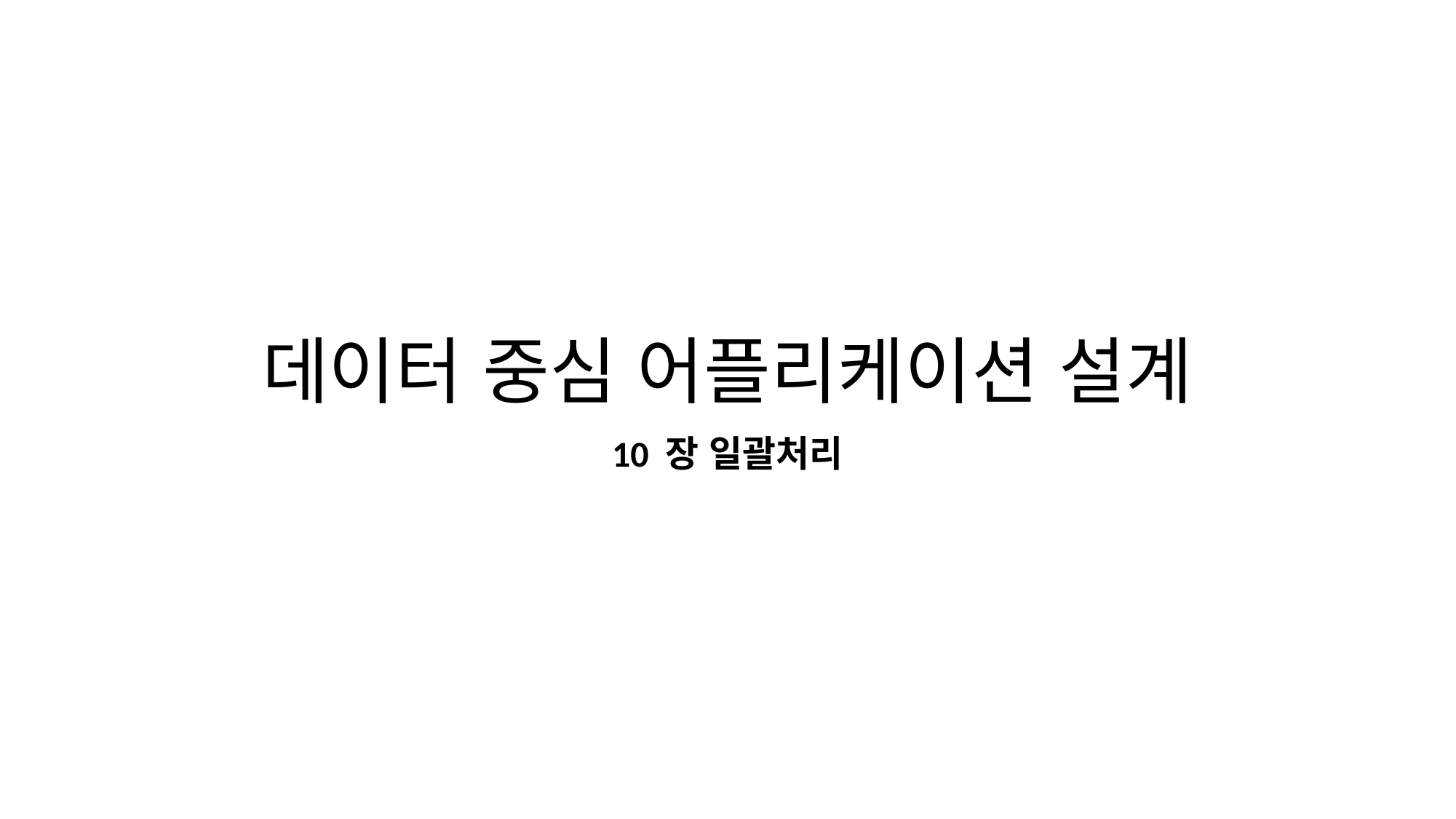

# 데이터 중심 어플리케이션 설계
10 장 일괄처리